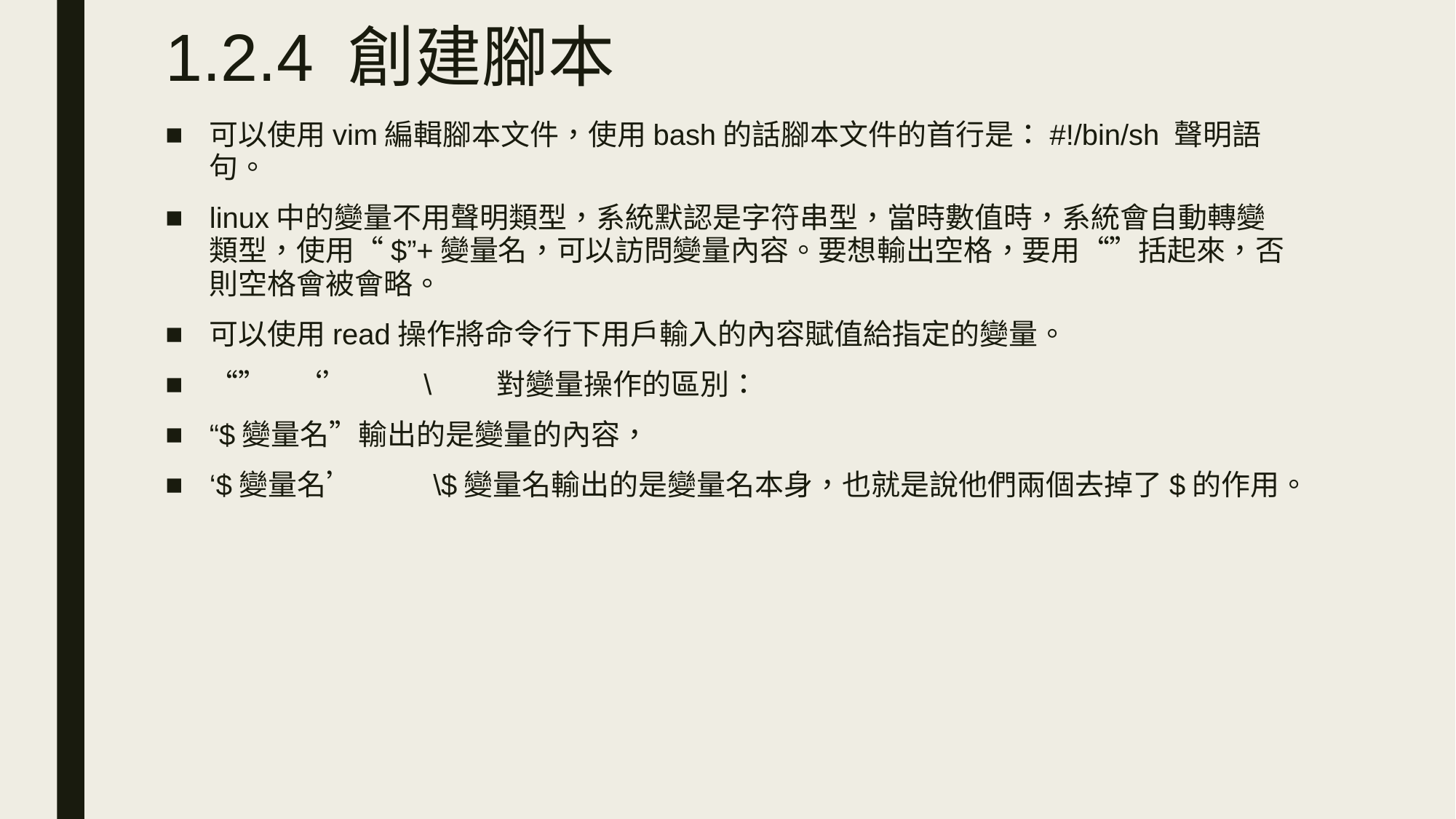

# 1.2.4 創建腳本
可以使用vim編輯腳本文件，使用bash的話腳本文件的首行是：#!/bin/sh 聲明語句。
linux中的變量不用聲明類型，系統默認是字符串型，當時數值時，系統會自動轉變類型，使用“$”+變量名，可以訪問變量內容。要想輸出空格，要用“”括起來，否則空格會被會略。
可以使用read操作將命令行下用戶輸入的內容賦值給指定的變量。
“”    ‘’　　\　　對變量操作的區別：
“$變量名”輸出的是變量的內容，
‘$變量名’ 　　 \$變量名輸出的是變量名本身，也就是說他們兩個去掉了$的作用。